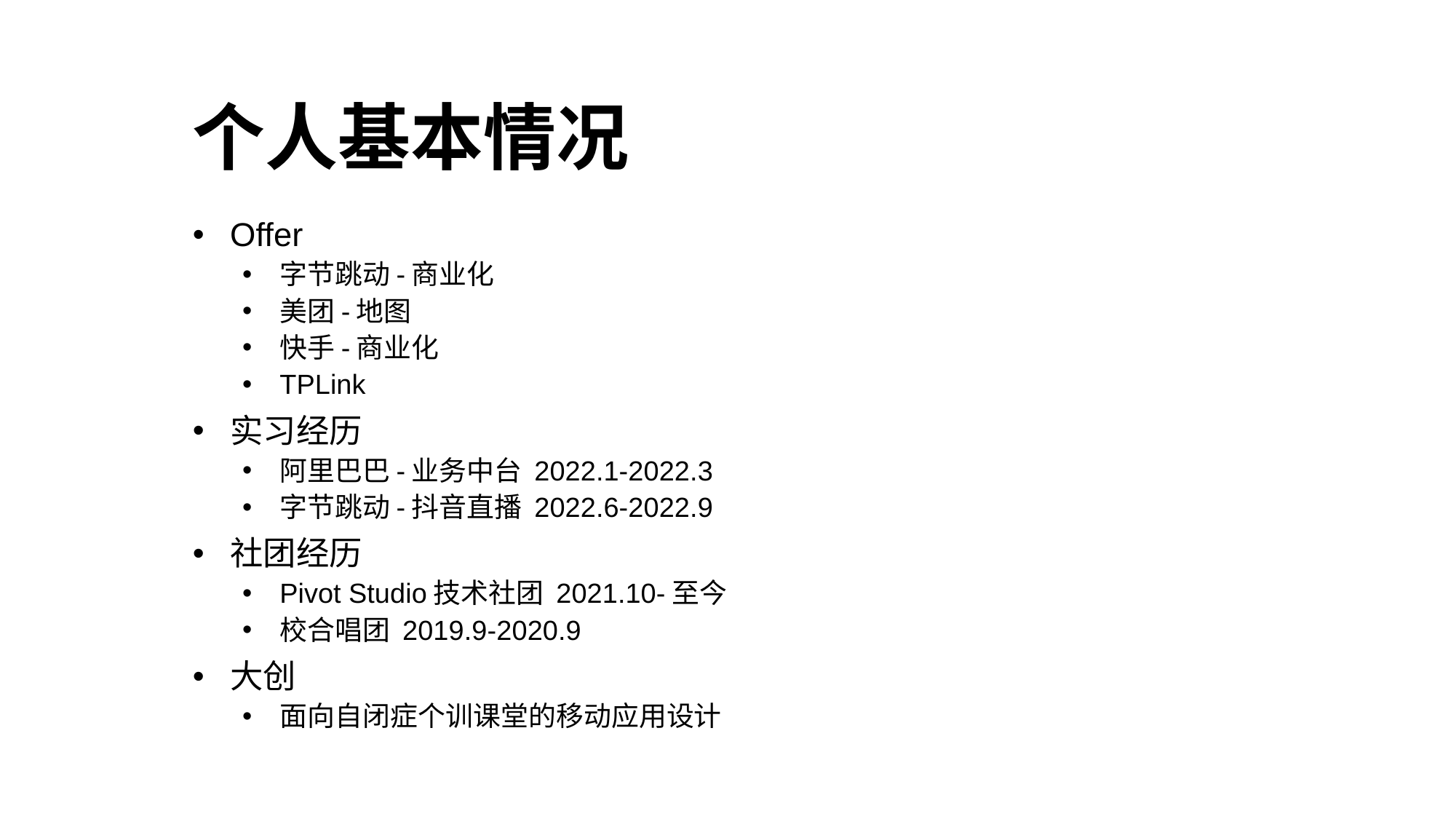

# 个人基本情况
Offer
字节跳动-商业化
美团-地图
快手-商业化
TPLink
实习经历
阿里巴巴-业务中台 2022.1-2022.3
字节跳动-抖音直播 2022.6-2022.9
社团经历
Pivot Studio技术社团 2021.10-至今
校合唱团 2019.9-2020.9
大创
面向自闭症个训课堂的移动应用设计